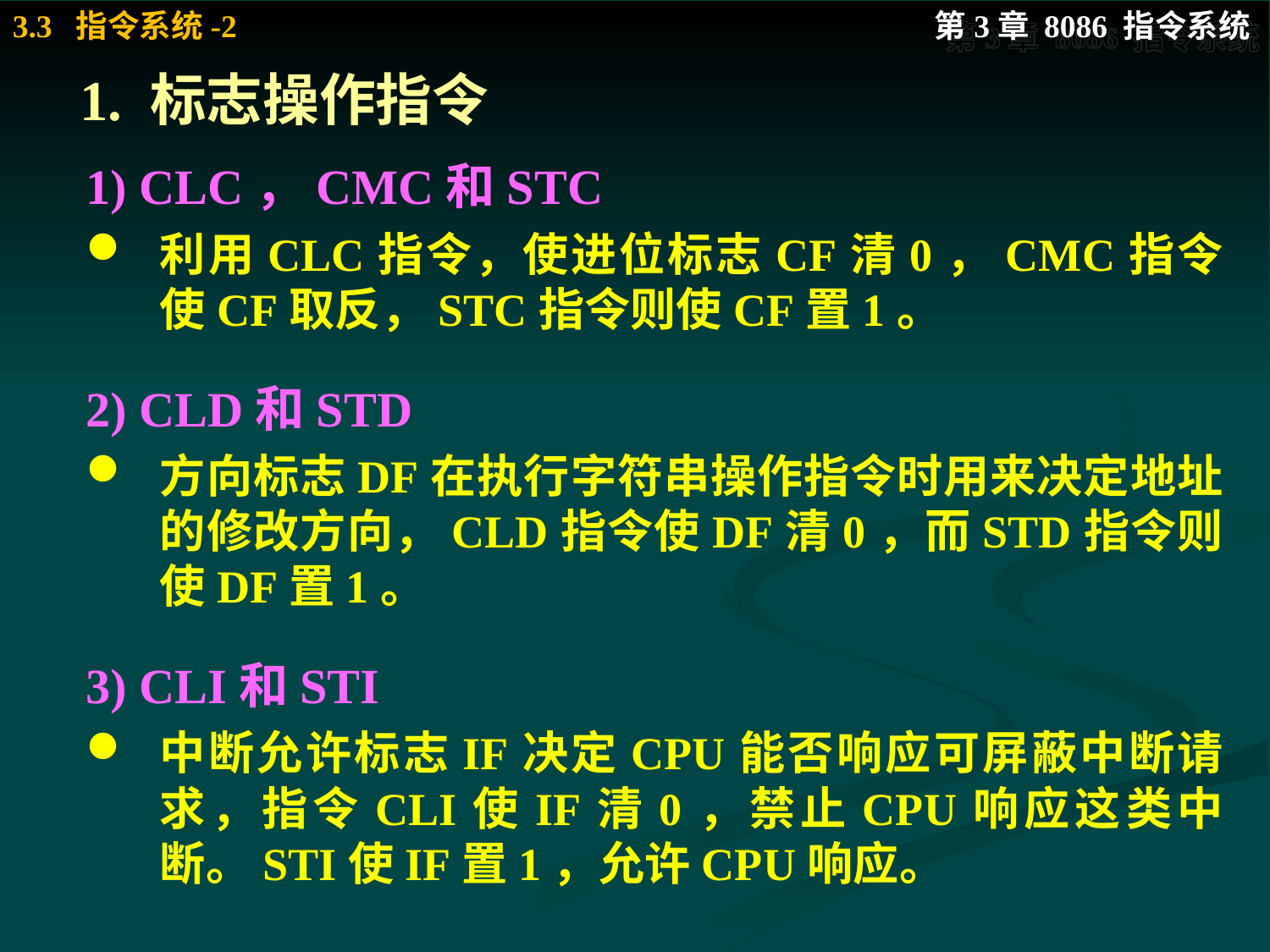

# 1. 标志操作指令
1) CLC，CMC和STC
利用CLC指令，使进位标志CF清0，CMC指令使CF取反，STC指令则使CF置1。
2) CLD和STD
方向标志DF在执行字符串操作指令时用来决定地址的修改方向，CLD指令使DF清0，而STD指令则使DF置1。
3) CLI和STI
中断允许标志IF决定CPU能否响应可屏蔽中断请求，指令CLI使IF清0，禁止CPU响应这类中断。STI使IF置1，允许CPU响应。